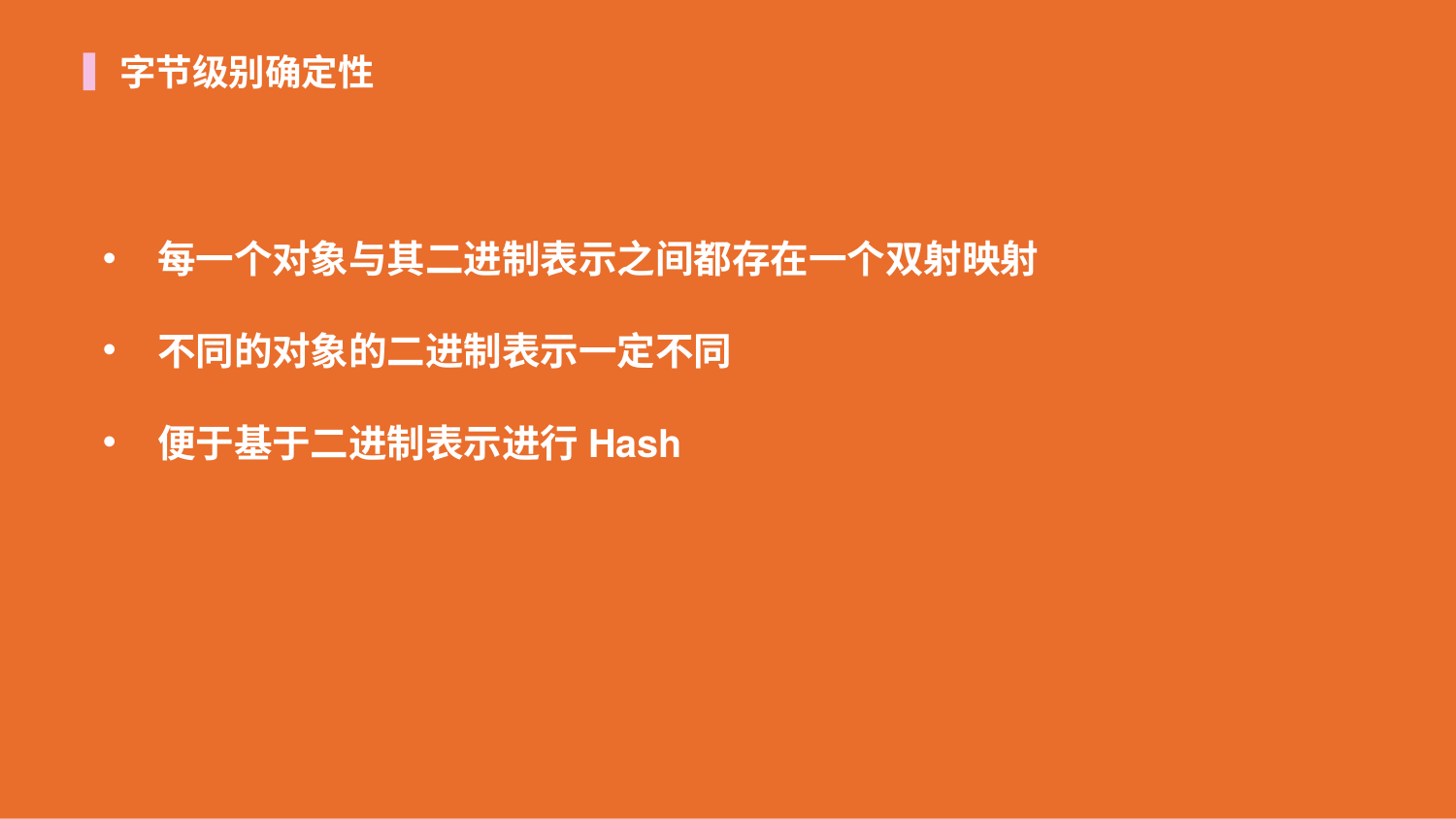

字节级别确定性

每一个对象与其二进制表示之间都存在一个双射映射
不同的对象的二进制表示一定不同
便于基于二进制表示进行Hash